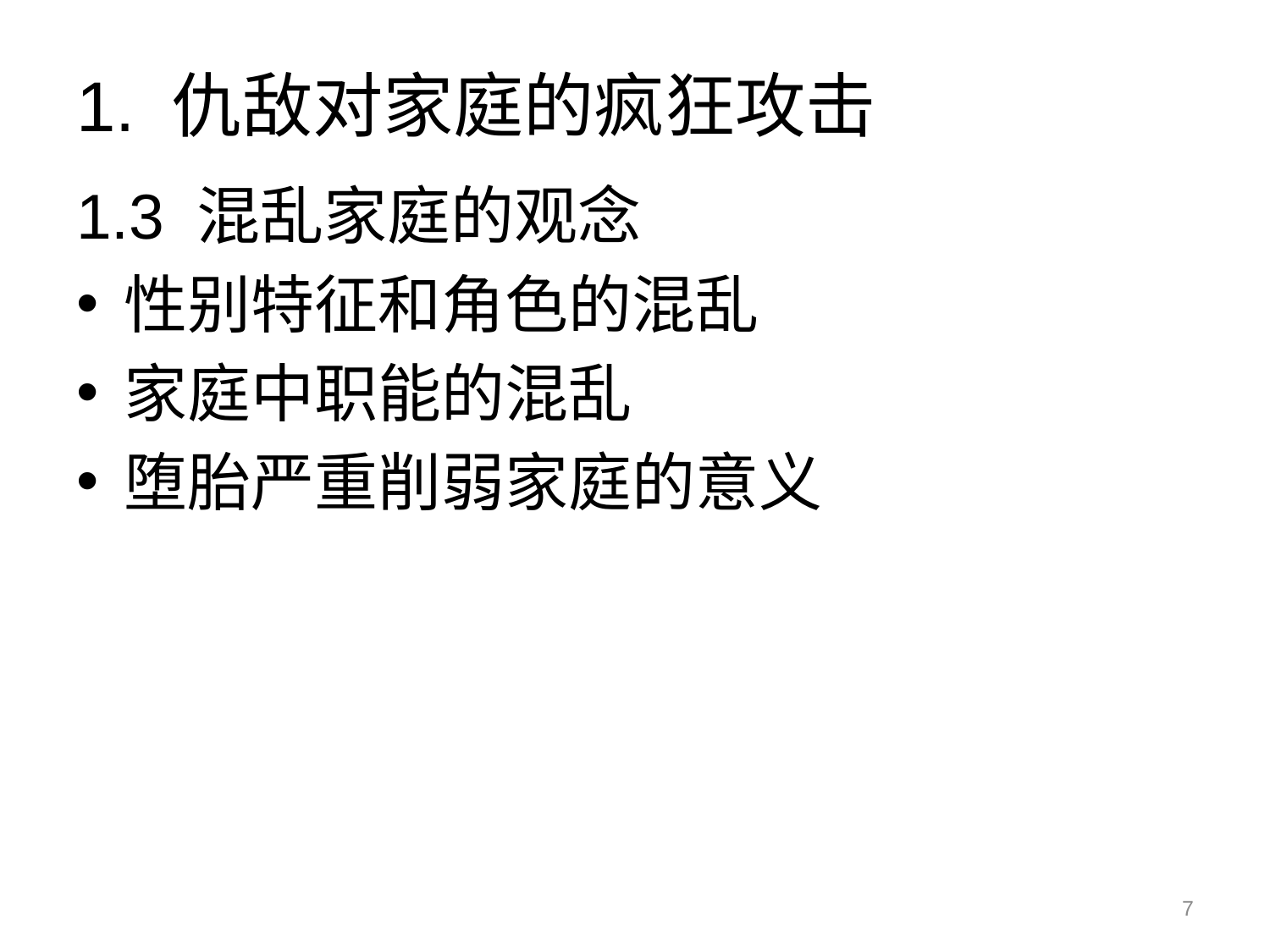

# 1. 仇敌对家庭的疯狂攻击
1.3 混乱家庭的观念
性别特征和角色的混乱
家庭中职能的混乱
堕胎严重削弱家庭的意义
7